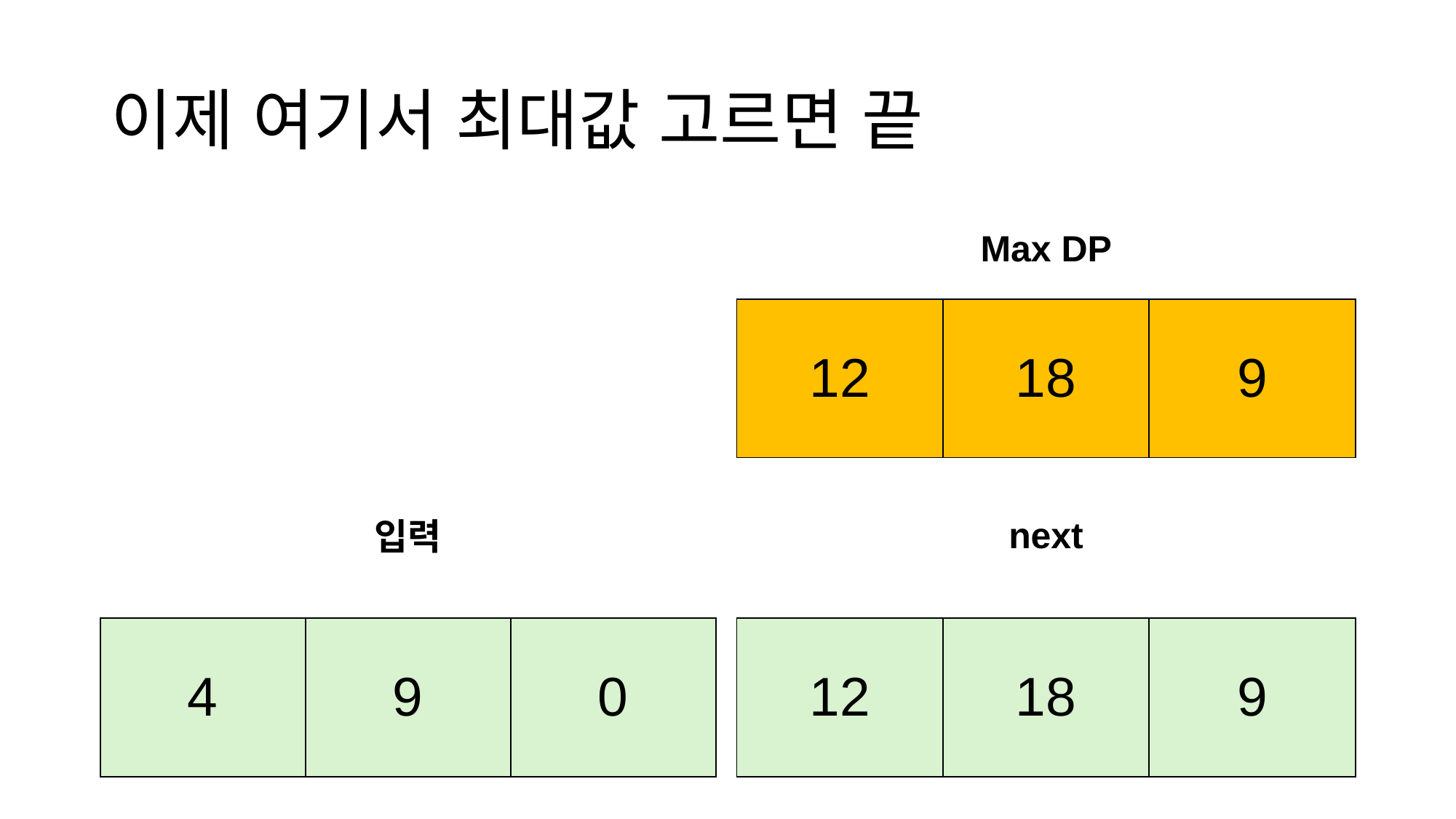

# 이제 여기서 최대값 고르면 끝
Max DP
| 12 | 18 | 9 |
| --- | --- | --- |
입력
next
| 4 | 9 | 0 |
| --- | --- | --- |
| 12 | 18 | 9 |
| --- | --- | --- |